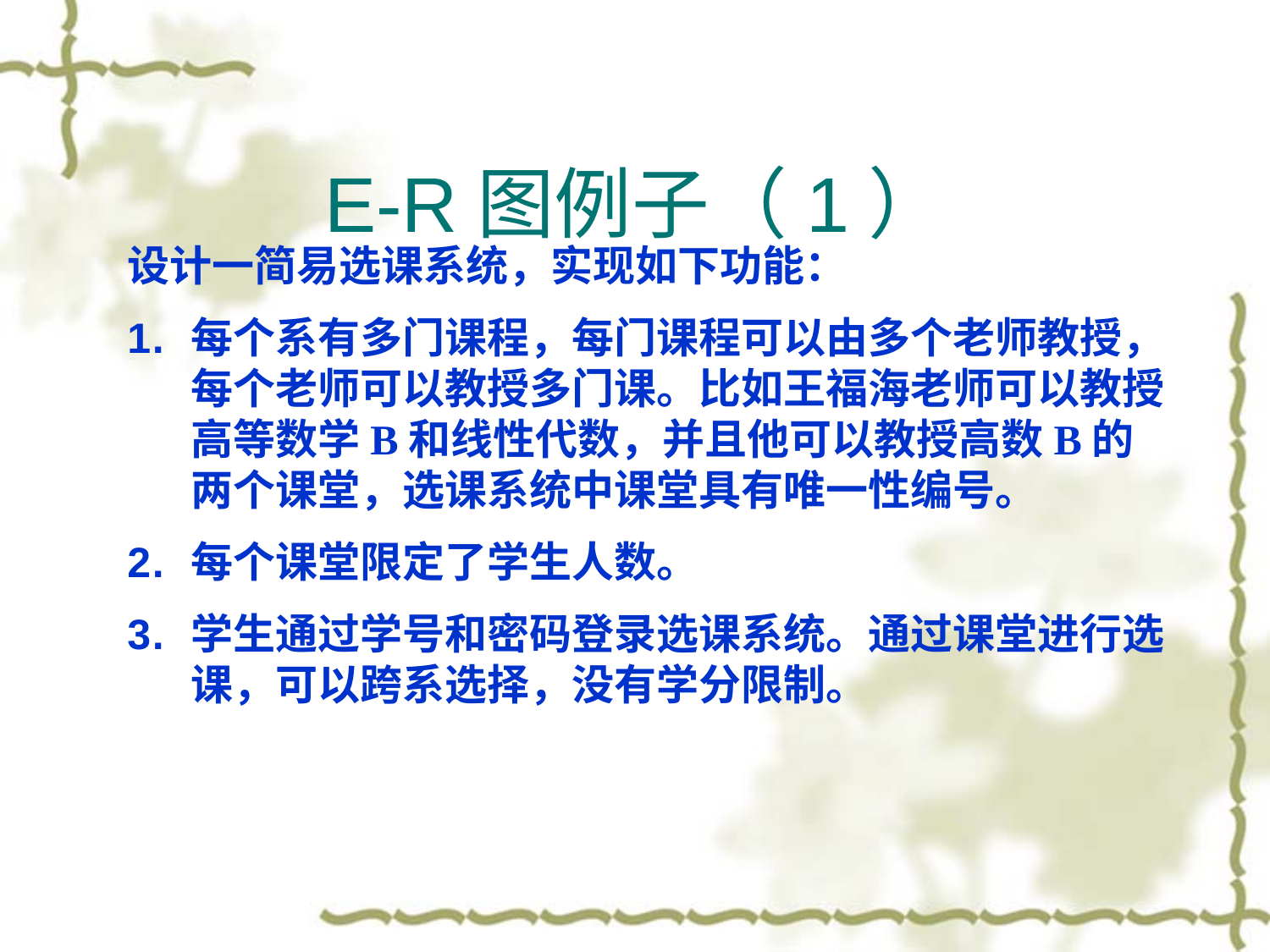

E-R图例子（1）
设计一简易选课系统，实现如下功能：
每个系有多门课程，每门课程可以由多个老师教授，每个老师可以教授多门课。比如王福海老师可以教授高等数学B和线性代数，并且他可以教授高数B的两个课堂，选课系统中课堂具有唯一性编号。
每个课堂限定了学生人数。
学生通过学号和密码登录选课系统。通过课堂进行选课，可以跨系选择，没有学分限制。